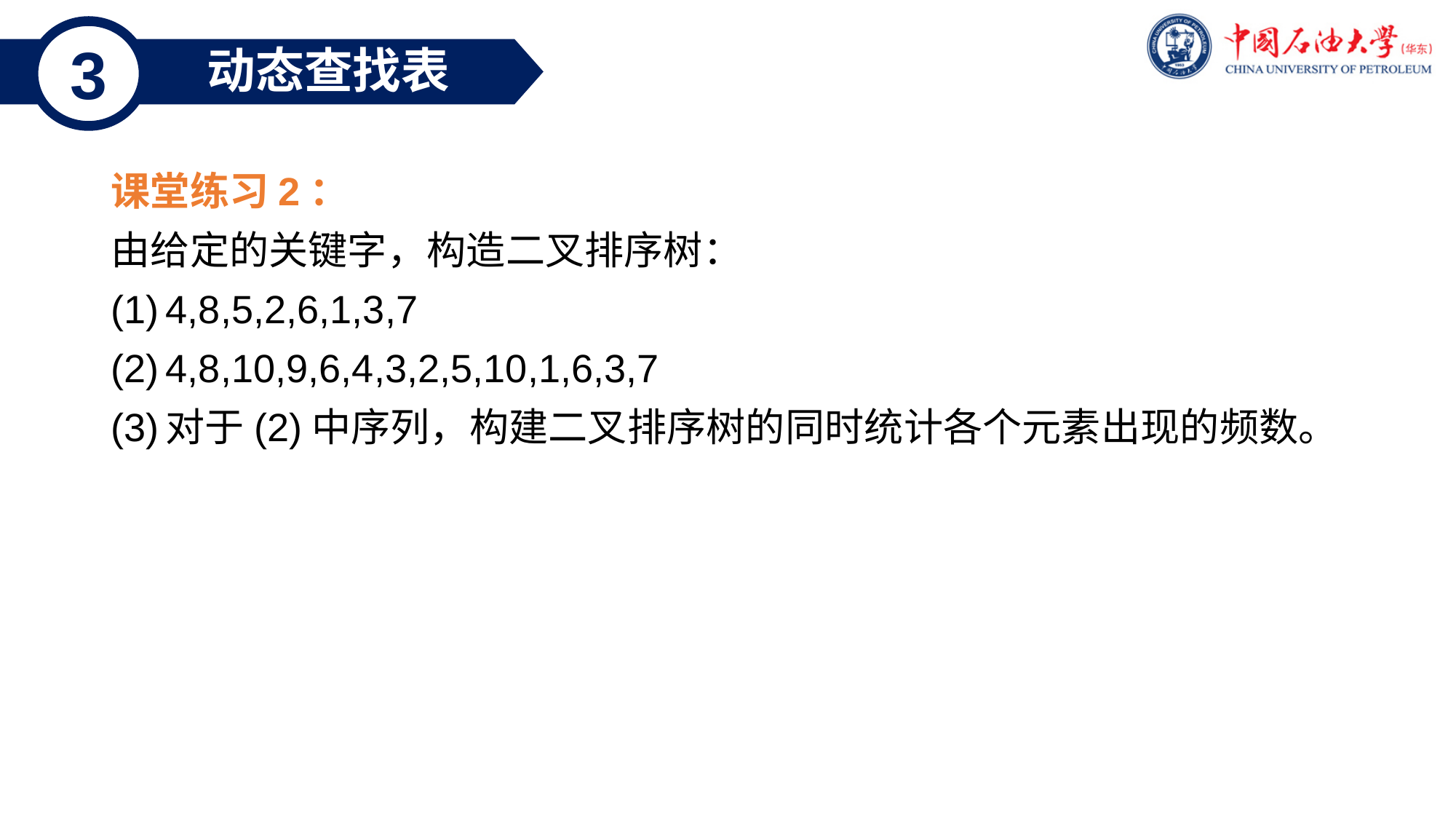

3
 动态查找表
课堂练习2：
由给定的关键字，构造二叉排序树：
4,8,5,2,6,1,3,7
4,8,10,9,6,4,3,2,5,10,1,6,3,7
对于(2)中序列，构建二叉排序树的同时统计各个元素出现的频数。